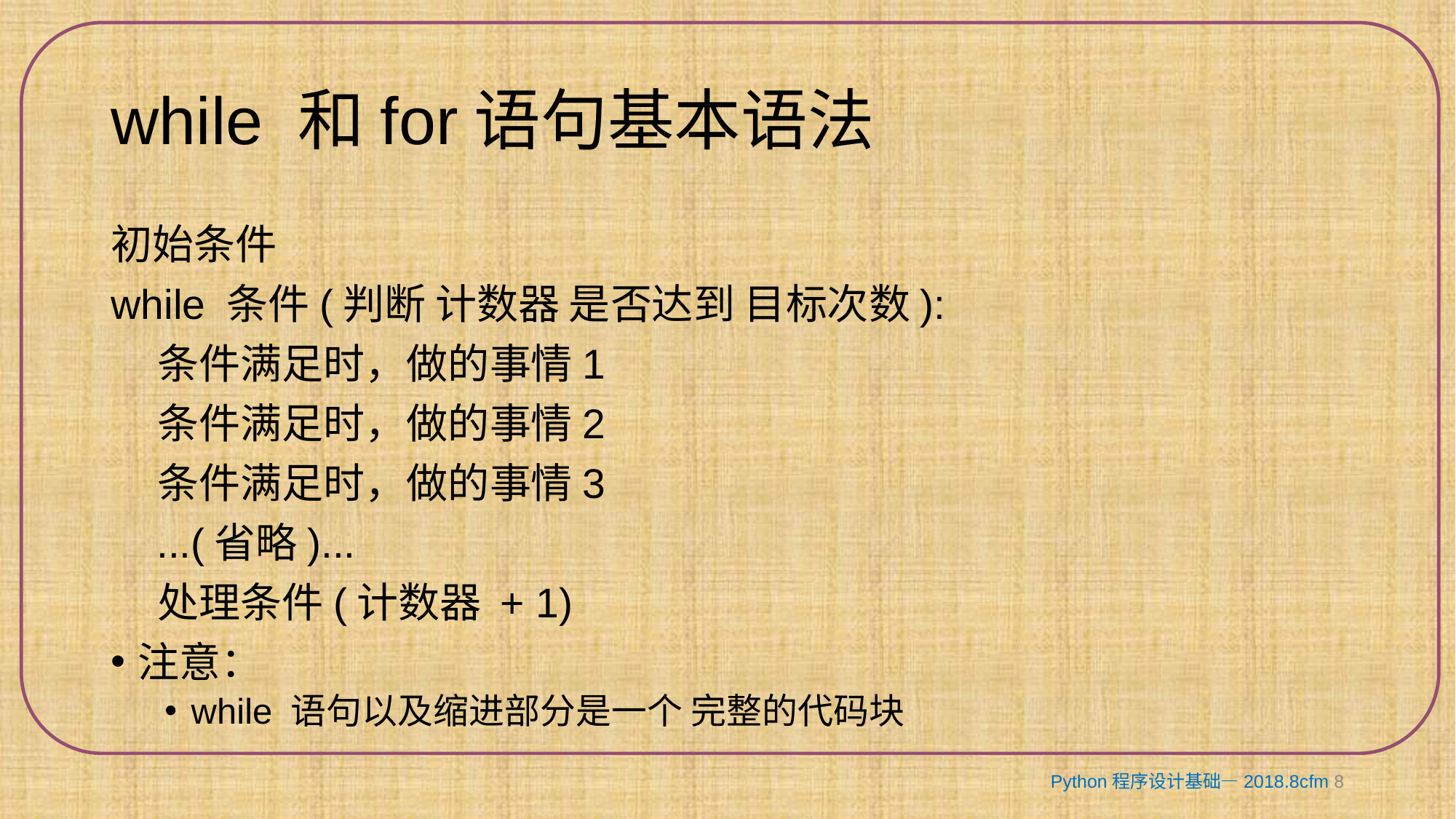

# while 和for语句基本语法
初始条件
while 条件(判断 计数器 是否达到 目标次数):
    条件满足时，做的事情1
    条件满足时，做的事情2
    条件满足时，做的事情3
    ...(省略)...
    处理条件(计数器 + 1)
注意：
while 语句以及缩进部分是一个 完整的代码块

Python程序设计基础—2018.8cfm 8